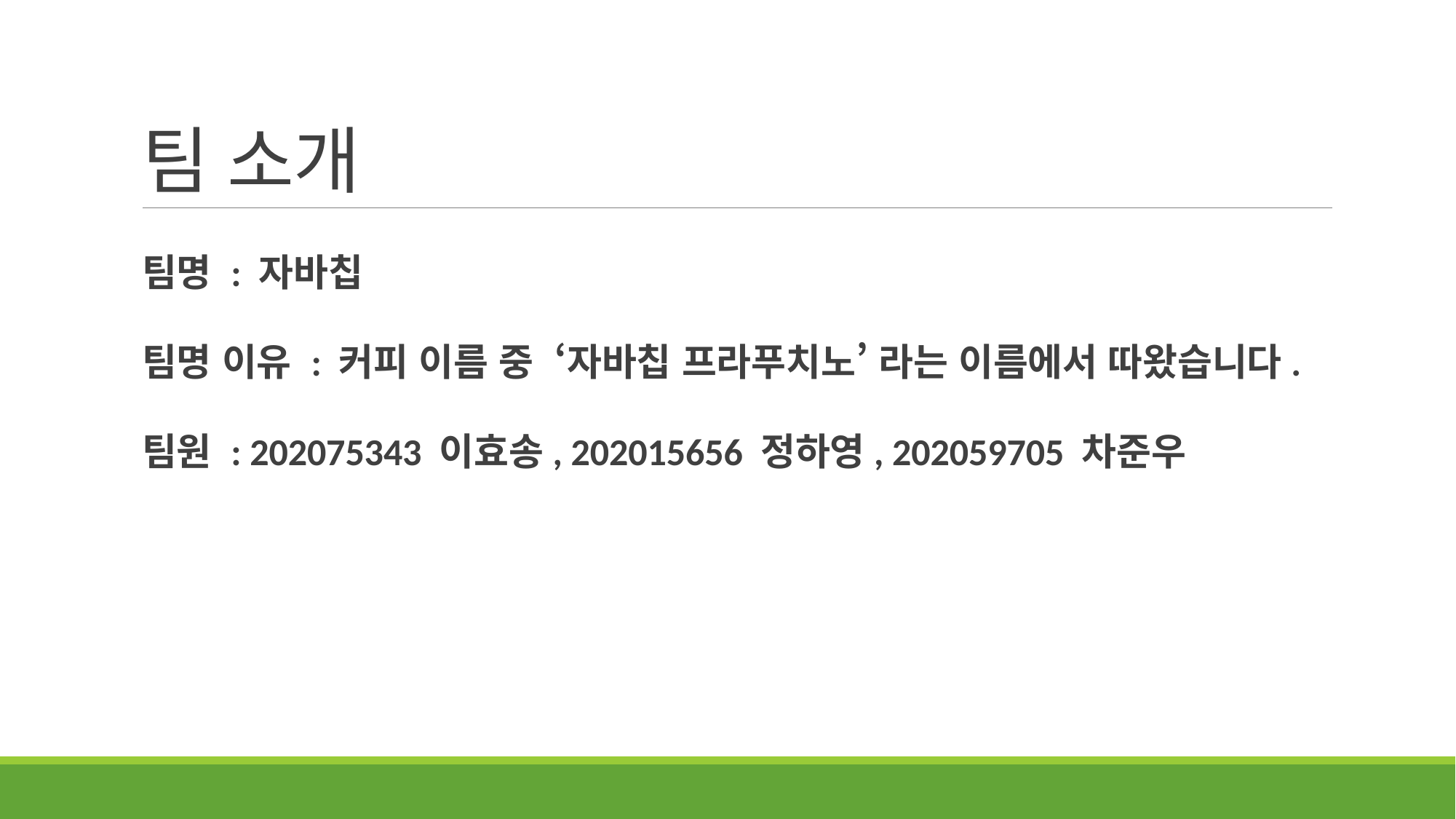

# 팀 소개
팀명 : 자바칩
팀명 이유 : 커피 이름 중  ‘자바칩 프라푸치노’ 라는 이름에서 따왔습니다.
팀원 : 202075343 이효송, 202015656 정하영, 202059705 차준우